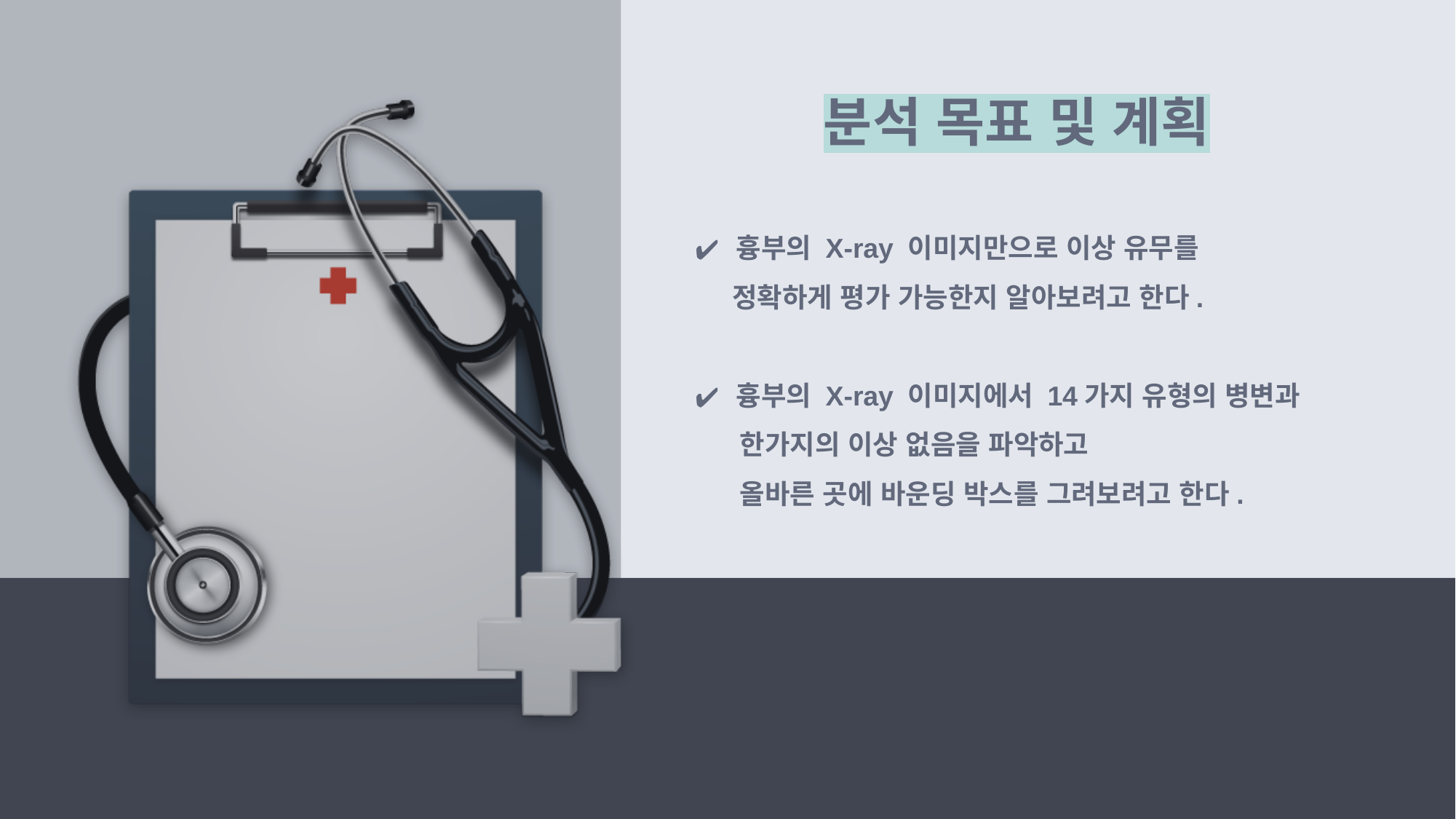

분석 목표 및 계획
흉부의 X-ray 이미지만으로 이상 유무를
    정확하게 평가 가능한지 알아보려고 한다.

흉부의 X-ray 이미지에서 14가지 유형의 병변과
     한가지의 이상 없음을 파악하고
     올바른 곳에 바운딩 박스를 그려보려고 한다.